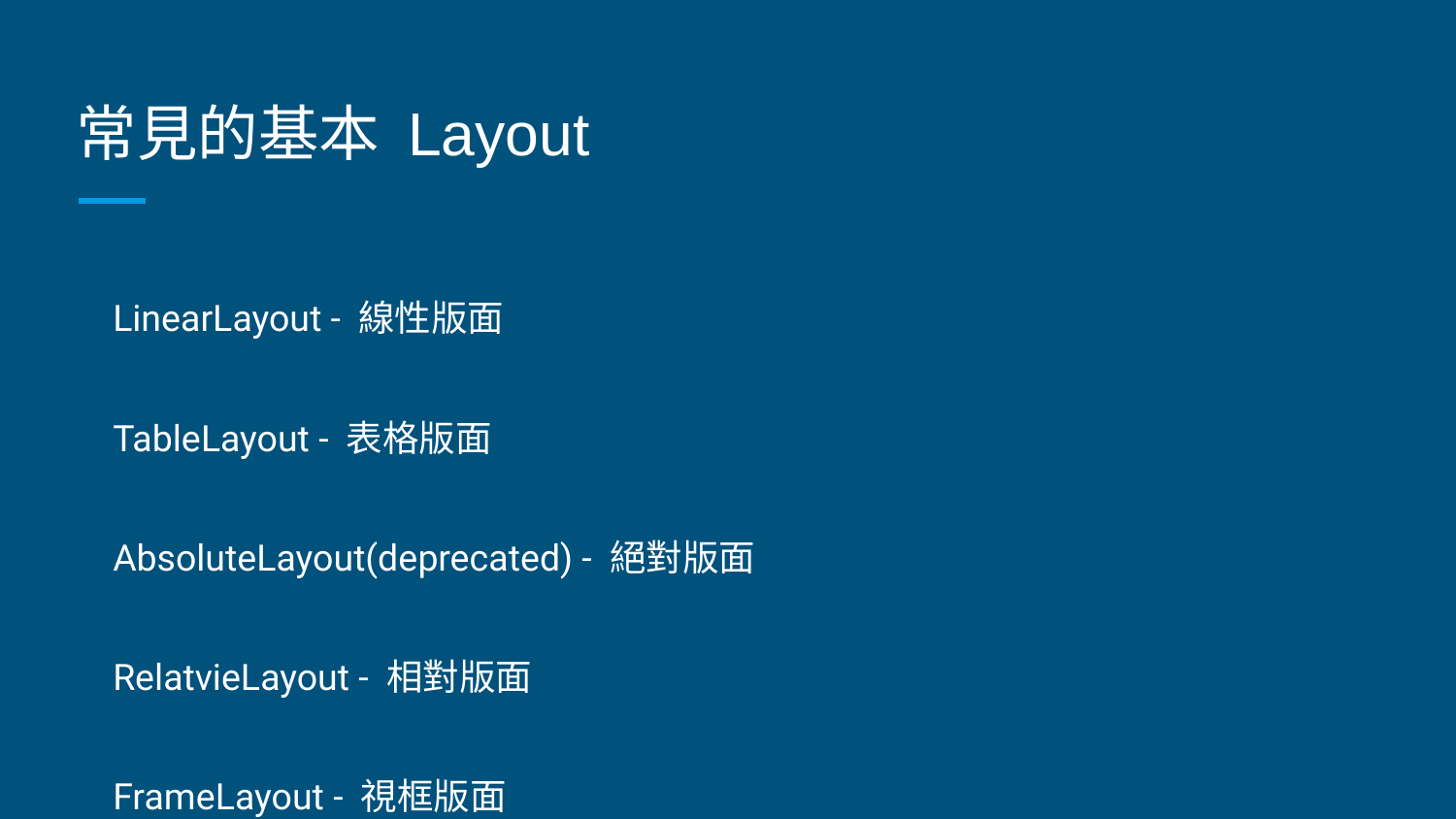

# 常見的基本 Layout
LinearLayout - 線性版面
TableLayout - 表格版面
AbsoluteLayout(deprecated) - 絕對版面
RelatvieLayout - 相對版面
FrameLayout - 視框版面
GridLayout - 格狀版面